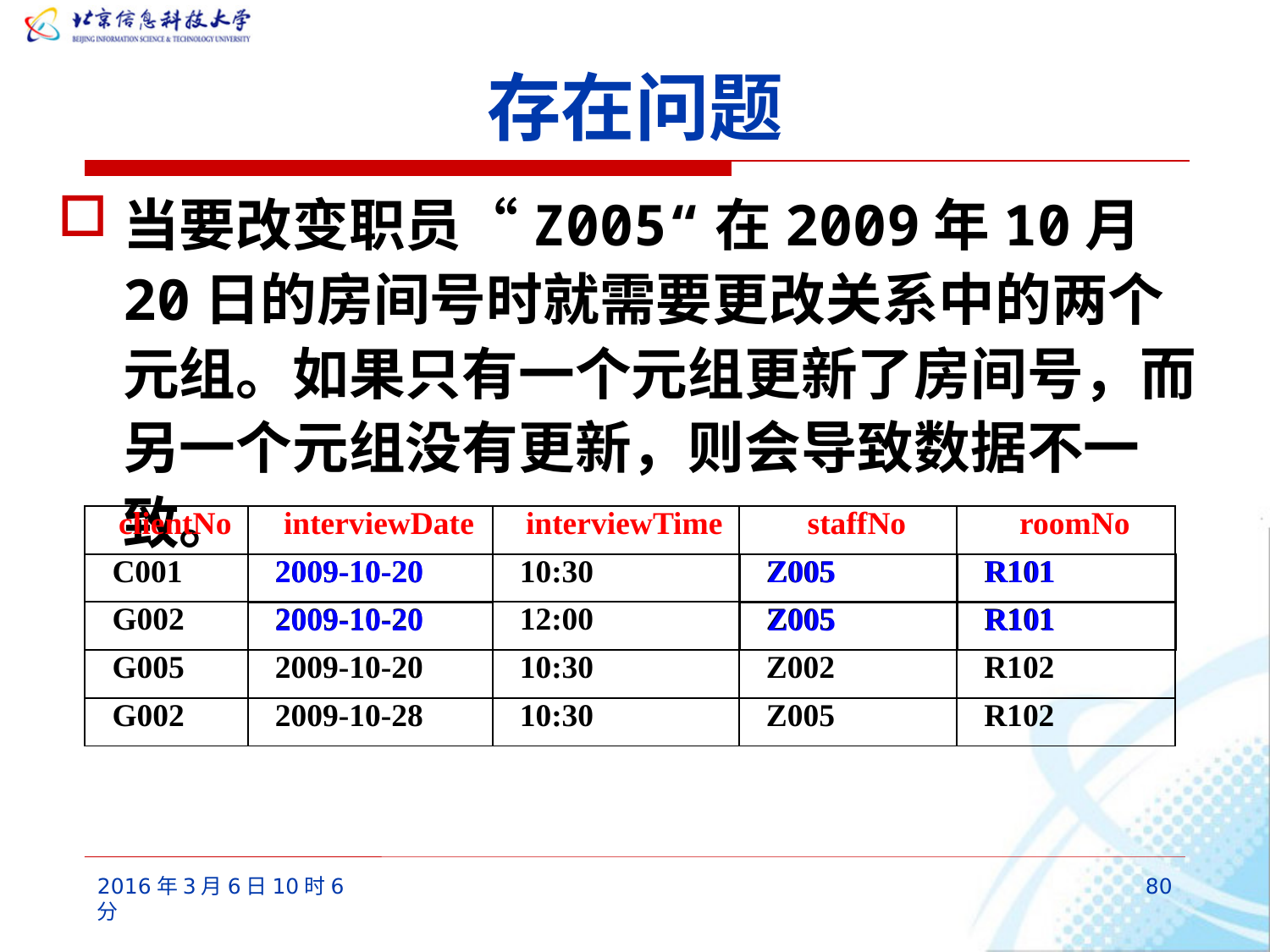

# 存在问题
当要改变职员“Z005“在2009年10月20日的房间号时就需要更改关系中的两个元组。如果只有一个元组更新了房间号，而另一个元组没有更新，则会导致数据不一致。
| clientNo | interviewDate | interviewTime | staffNo | roomNo |
| --- | --- | --- | --- | --- |
| C001 | 2009-10-20 | 10:30 | Z005 | R101 |
| G002 | 2009-10-20 | 12:00 | Z005 | R101 |
| G005 | 2009-10-20 | 10:30 | Z002 | R102 |
| G002 | 2009-10-28 | 10:30 | Z005 | R102 |
| 2009-10-20 |
| --- |
| 2009-10-20 |
| Z005 | R101 |
| --- | --- |
| Z005 | R101 |
2016年3月6日10时6分
80